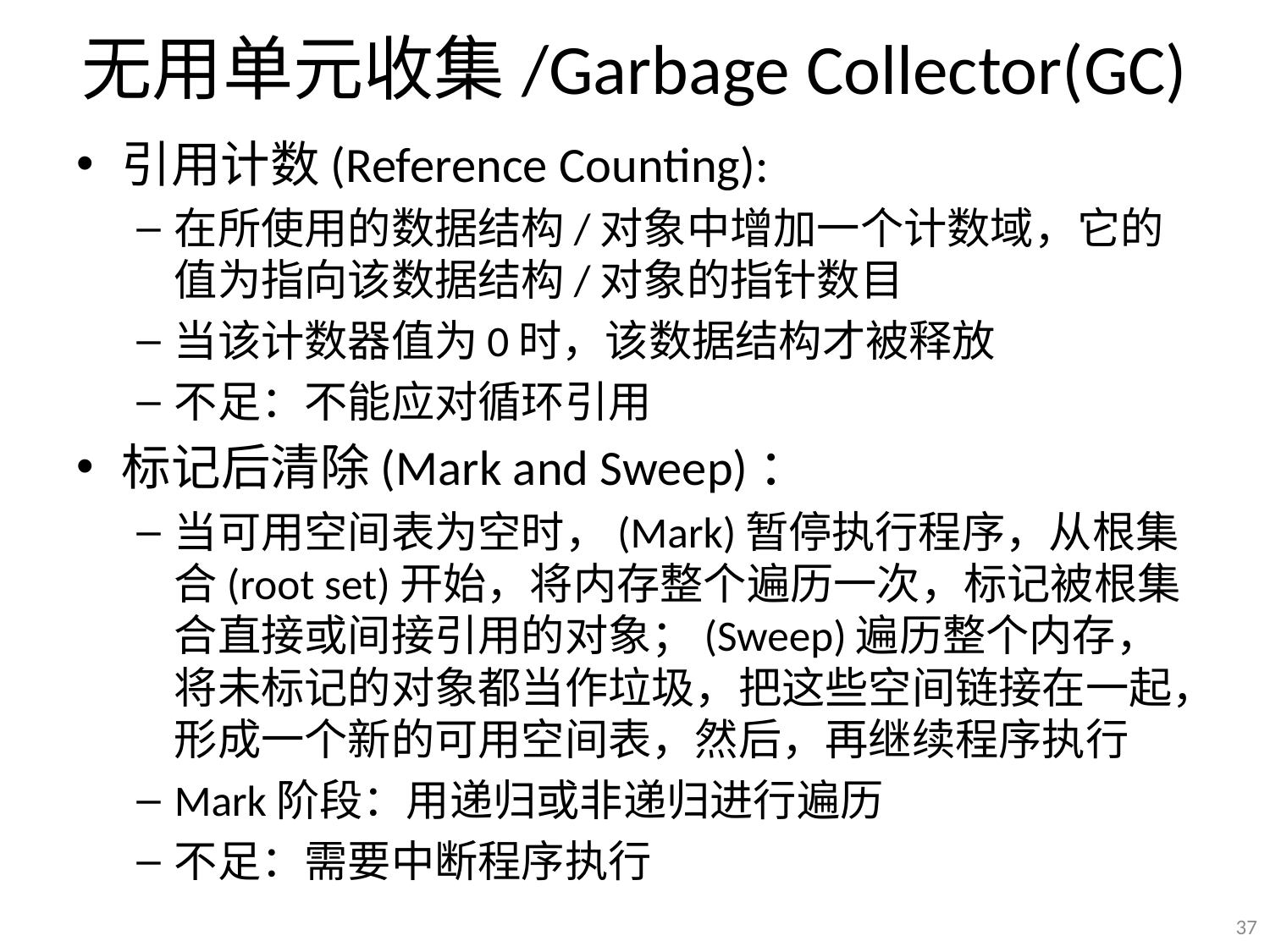

# 无用单元收集/Garbage Collector(GC)
引用计数(Reference Counting):
在所使用的数据结构/对象中增加一个计数域，它的值为指向该数据结构/对象的指针数目
当该计数器值为0时，该数据结构才被释放
不足：不能应对循环引用
标记后清除(Mark and Sweep)：
当可用空间表为空时，(Mark)暂停执行程序，从根集合(root set)开始，将内存整个遍历一次，标记被根集合直接或间接引用的对象；(Sweep)遍历整个内存，将未标记的对象都当作垃圾，把这些空间链接在一起，形成一个新的可用空间表，然后，再继续程序执行
Mark阶段：用递归或非递归进行遍历
不足：需要中断程序执行

37